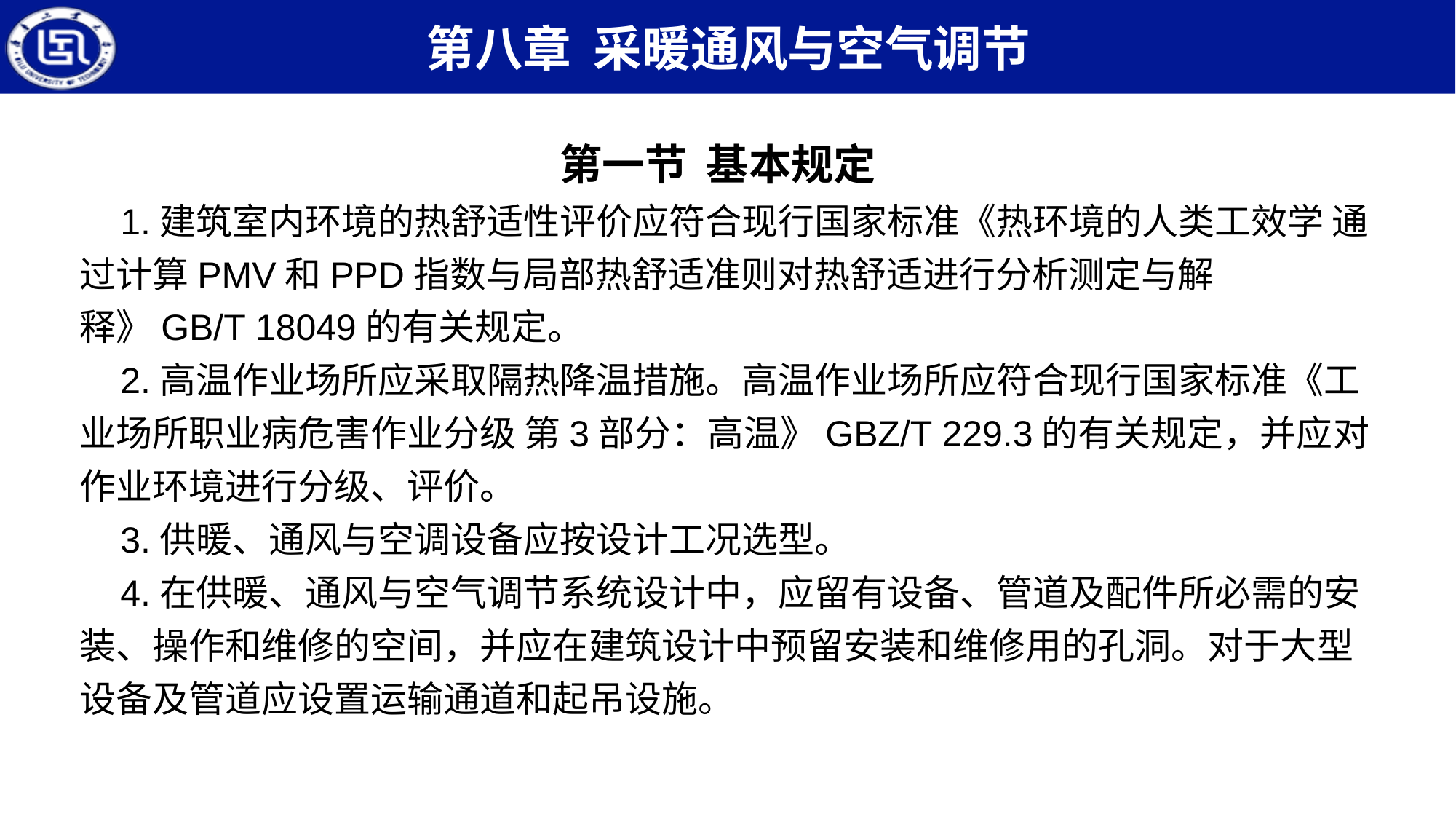

第一节  基本规定
    1.建筑室内环境的热舒适性评价应符合现行国家标准《热环境的人类工效学 通过计算PMV和PPD指数与局部热舒适准则对热舒适进行分析测定与解释》GB/T 18049的有关规定。
    2.高温作业场所应采取隔热降温措施。高温作业场所应符合现行国家标准《工业场所职业病危害作业分级 第3部分：高温》GBZ/T 229.3的有关规定，并应对作业环境进行分级、评价。
    3.供暖、通风与空调设备应按设计工况选型。
    4.在供暖、通风与空气调节系统设计中，应留有设备、管道及配件所必需的安装、操作和维修的空间，并应在建筑设计中预留安装和维修用的孔洞。对于大型设备及管道应设置运输通道和起吊设施。